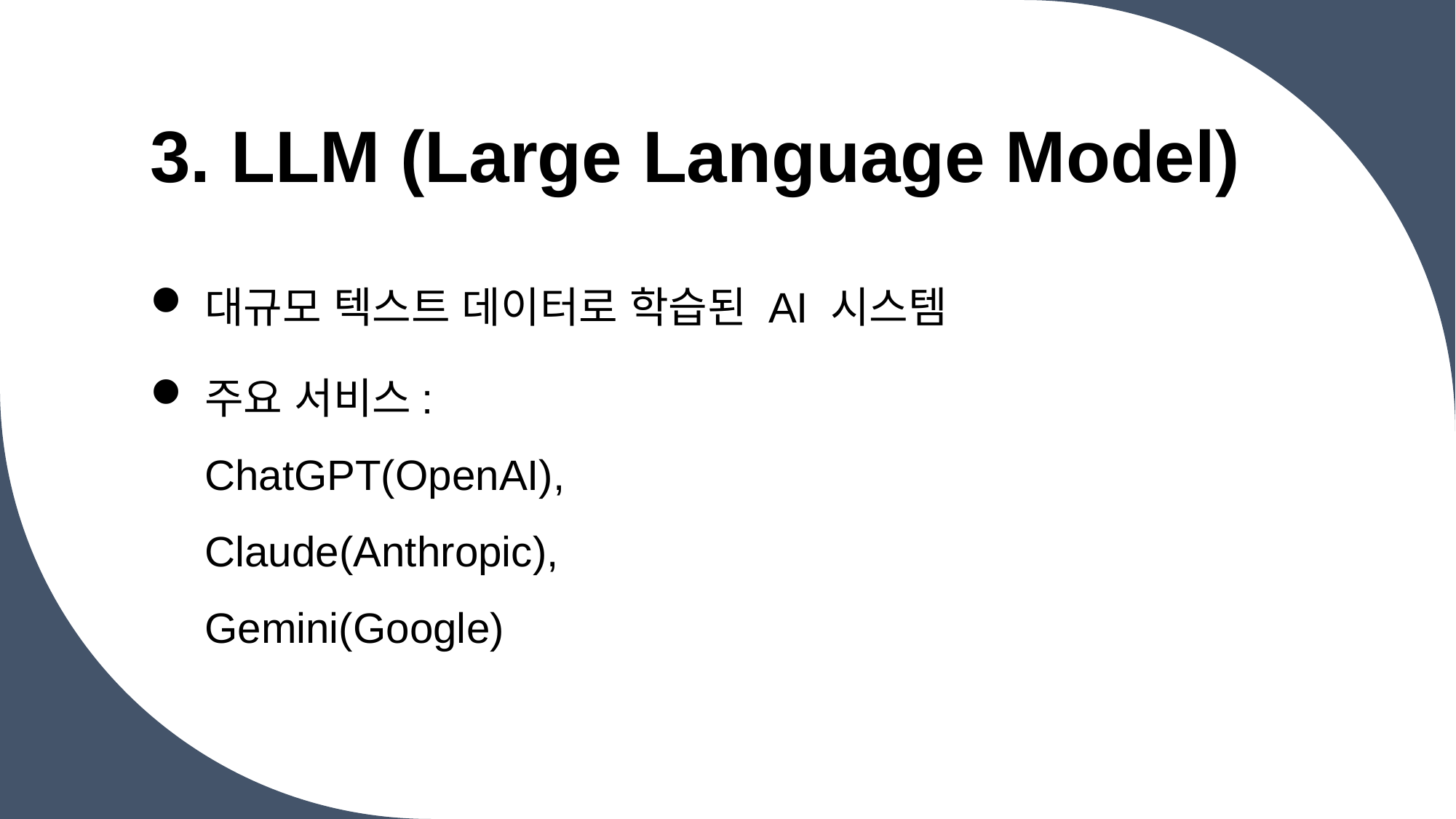

# 3. LLM (Large Language Model)
대규모 텍스트 데이터로 학습된 AI 시스템
주요 서비스:
ChatGPT(OpenAI),
Claude(Anthropic),
Gemini(Google)